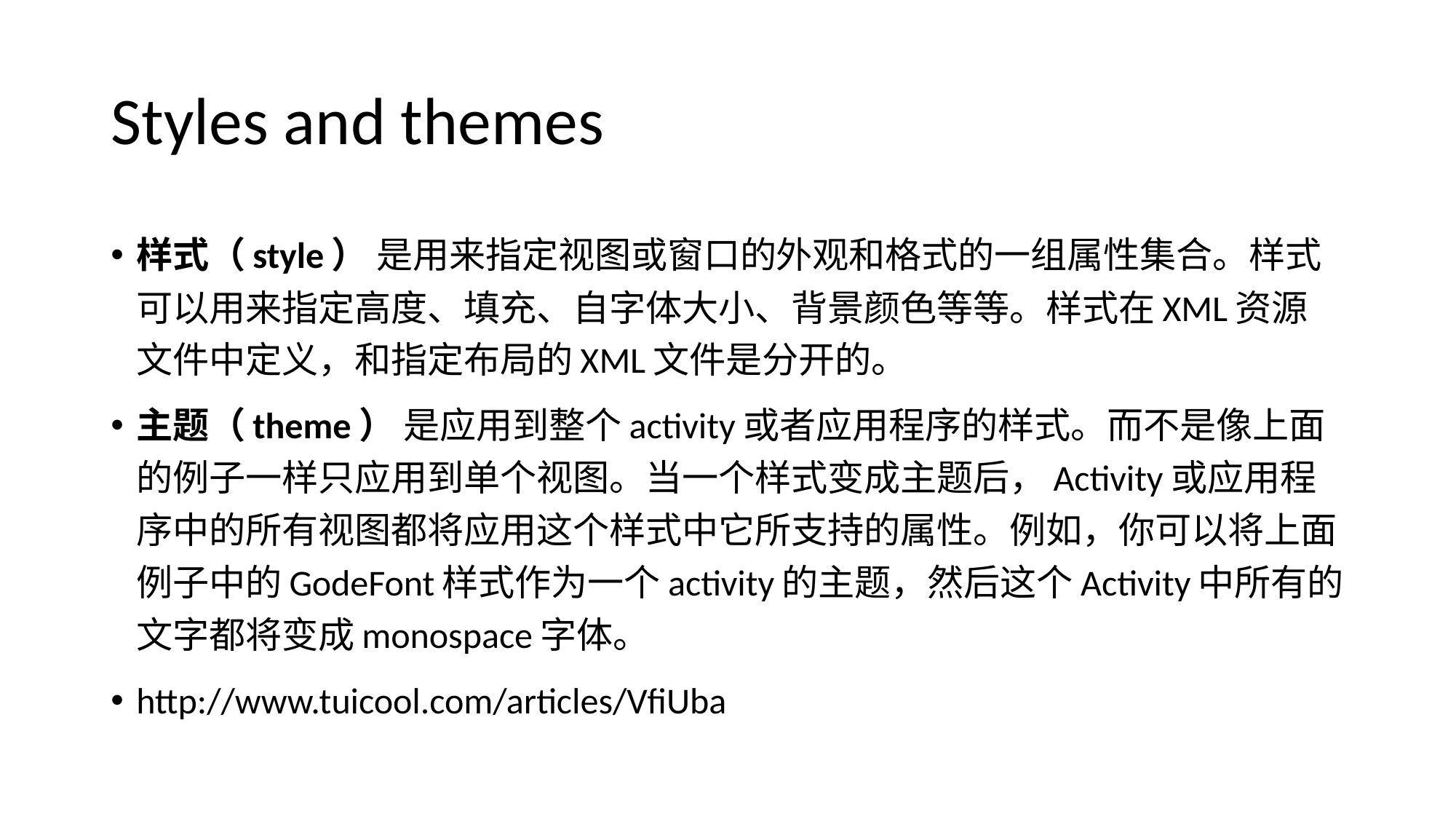

# Styles and themes
样式（style） 是用来指定视图或窗口的外观和格式的一组属性集合。样式可以用来指定高度、填充、自字体大小、背景颜色等等。样式在XML资源文件中定义，和指定布局的XML文件是分开的。
主题（theme） 是应用到整个activity或者应用程序的样式。而不是像上面的例子一样只应用到单个视图。当一个样式变成主题后，Activity或应用程序中的所有视图都将应用这个样式中它所支持的属性。例如，你可以将上面例子中的GodeFont样式作为一个activity的主题，然后这个Activity中所有的文字都将变成monospace字体。
http://www.tuicool.com/articles/VfiUba